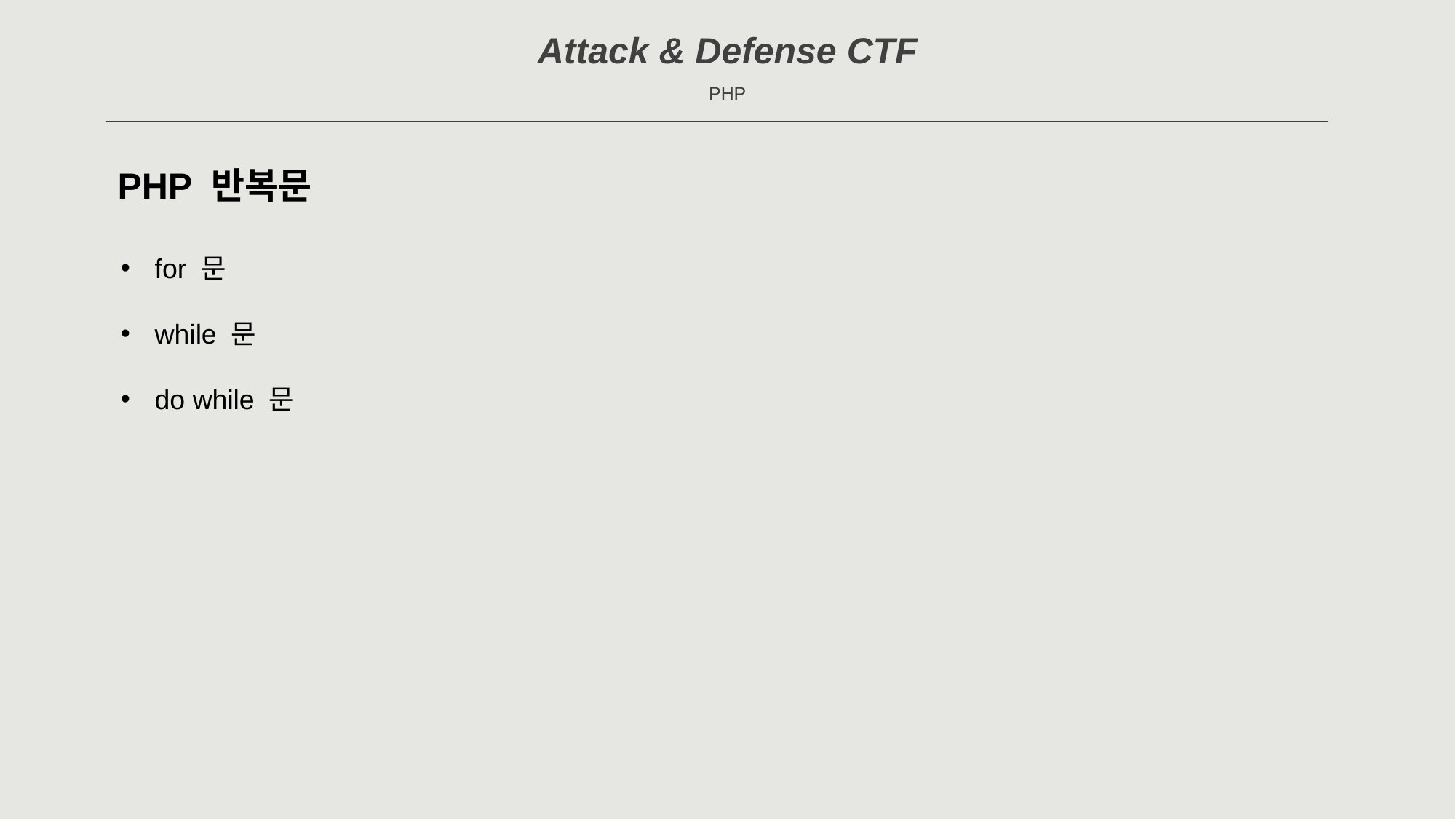

Attack & Defense CTF
PHP
PHP 반복문
for 문
while 문
do while 문